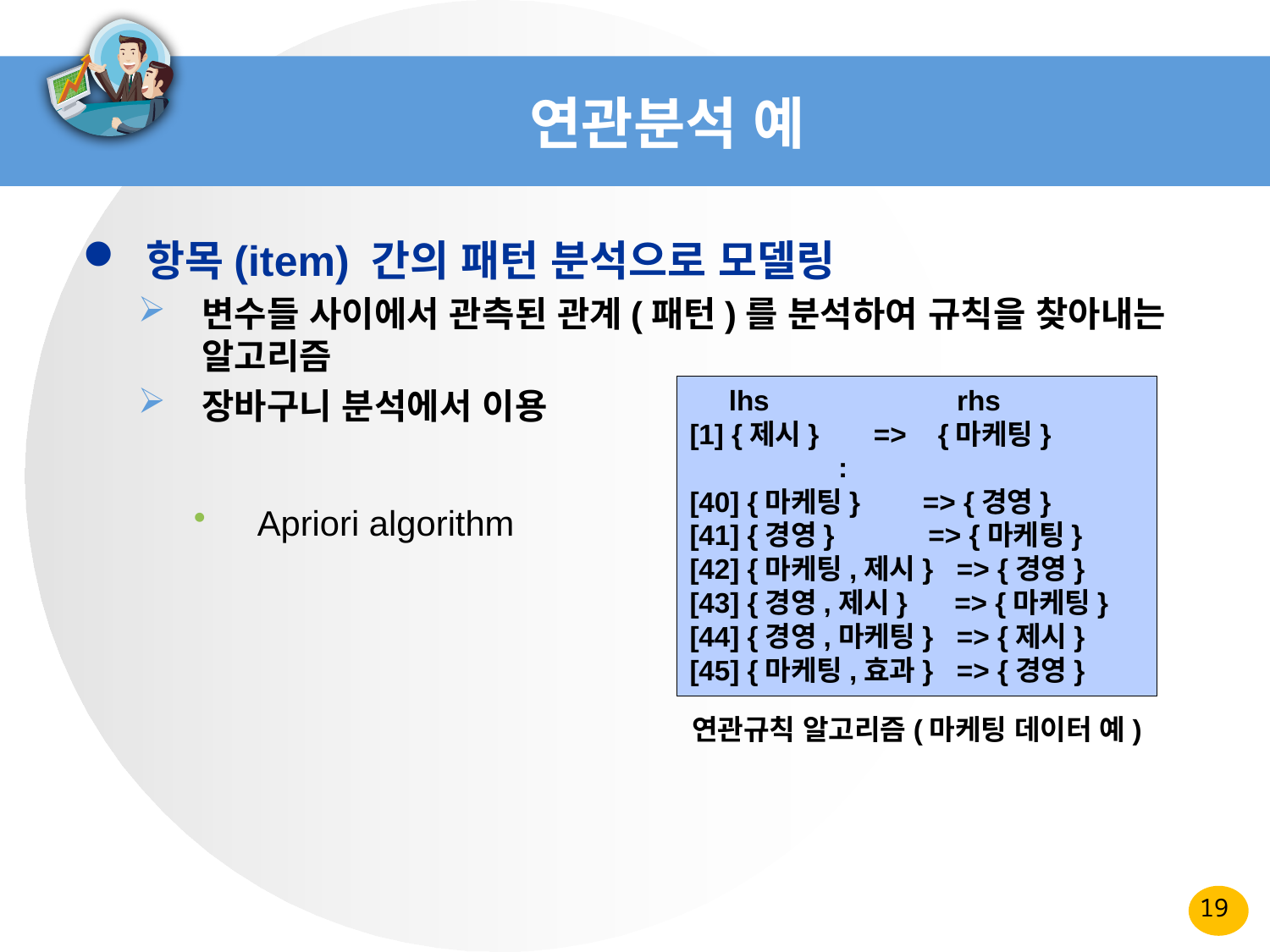

# 연관분석 예
항목(item) 간의 패턴 분석으로 모델링
변수들 사이에서 관측된 관계(패턴)를 분석하여 규칙을 찾아내는 알고리즘
장바구니 분석에서 이용

Apriori algorithm
     lhs                        rhs
[1] {제시}       =>    {마케팅}
                   :
[40] {마케팅}        => {경영}
[41] {경영}            => {마케팅}
[42] {마케팅,제시}   => {경영}
[43] {경영,제시}      => {마케팅}
[44] {경영,마케팅}   => {제시}
[45] {마케팅,효과}   => {경영}
연관규칙 알고리즘(마케팅 데이터 예)
19